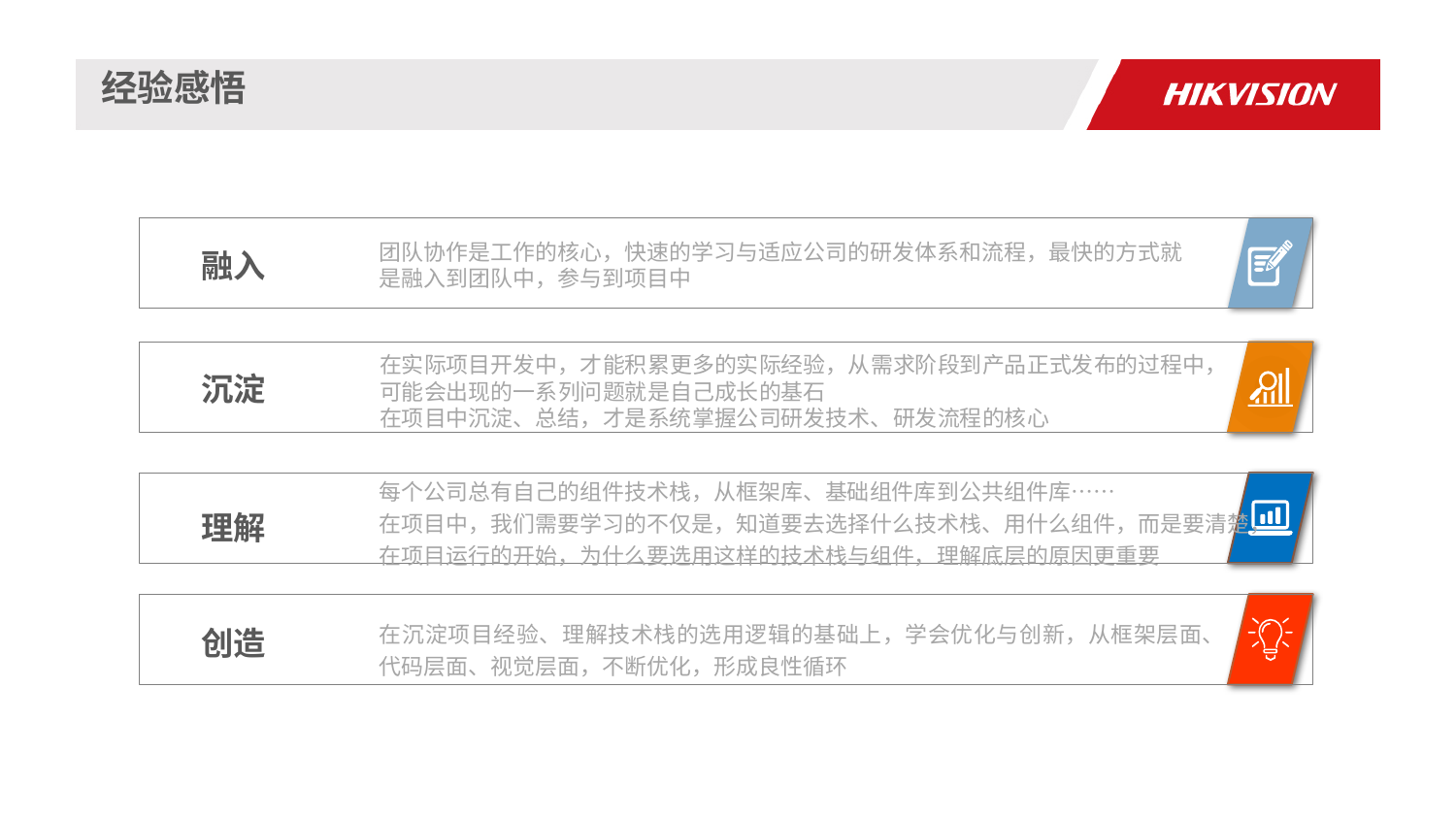

经验感悟

融入
团队协作是工作的核心，快速的学习与适应公司的研发体系和流程，最快的方式就是融入到团队中，参与到项目中

在实际项目开发中，才能积累更多的实际经验，从需求阶段到产品正式发布的过程中，可能会出现的一系列问题就是自己成长的基石
在项目中沉淀、总结，才是系统掌握公司研发技术、研发流程的核心
沉淀

每个公司总有自己的组件技术栈，从框架库、基础组件库到公共组件库……
在项目中，我们需要学习的不仅是，知道要去选择什么技术栈、用什么组件，而是要清楚，在项目运行的开始，为什么要选用这样的技术栈与组件，理解底层的原因更重要

理解

在沉淀项目经验、理解技术栈的选用逻辑的基础上，学会优化与创新，从框架层面、代码层面、视觉层面，不断优化，形成良性循环
创造